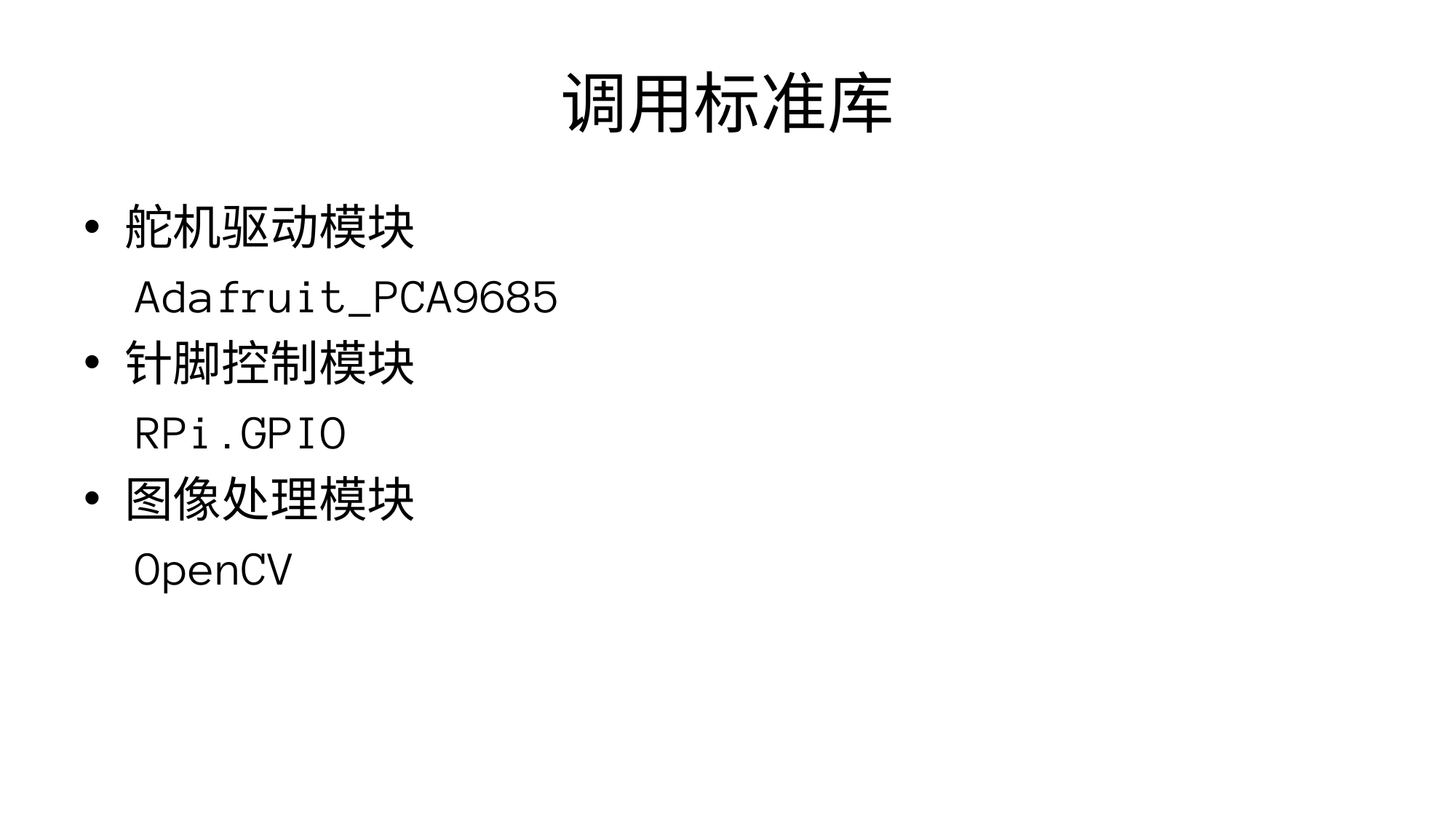

# 调用标准库
舵机驱动模块
  Adafruit_PCA9685
针脚控制模块
  RPi.GPIO
图像处理模块
  OpenCV